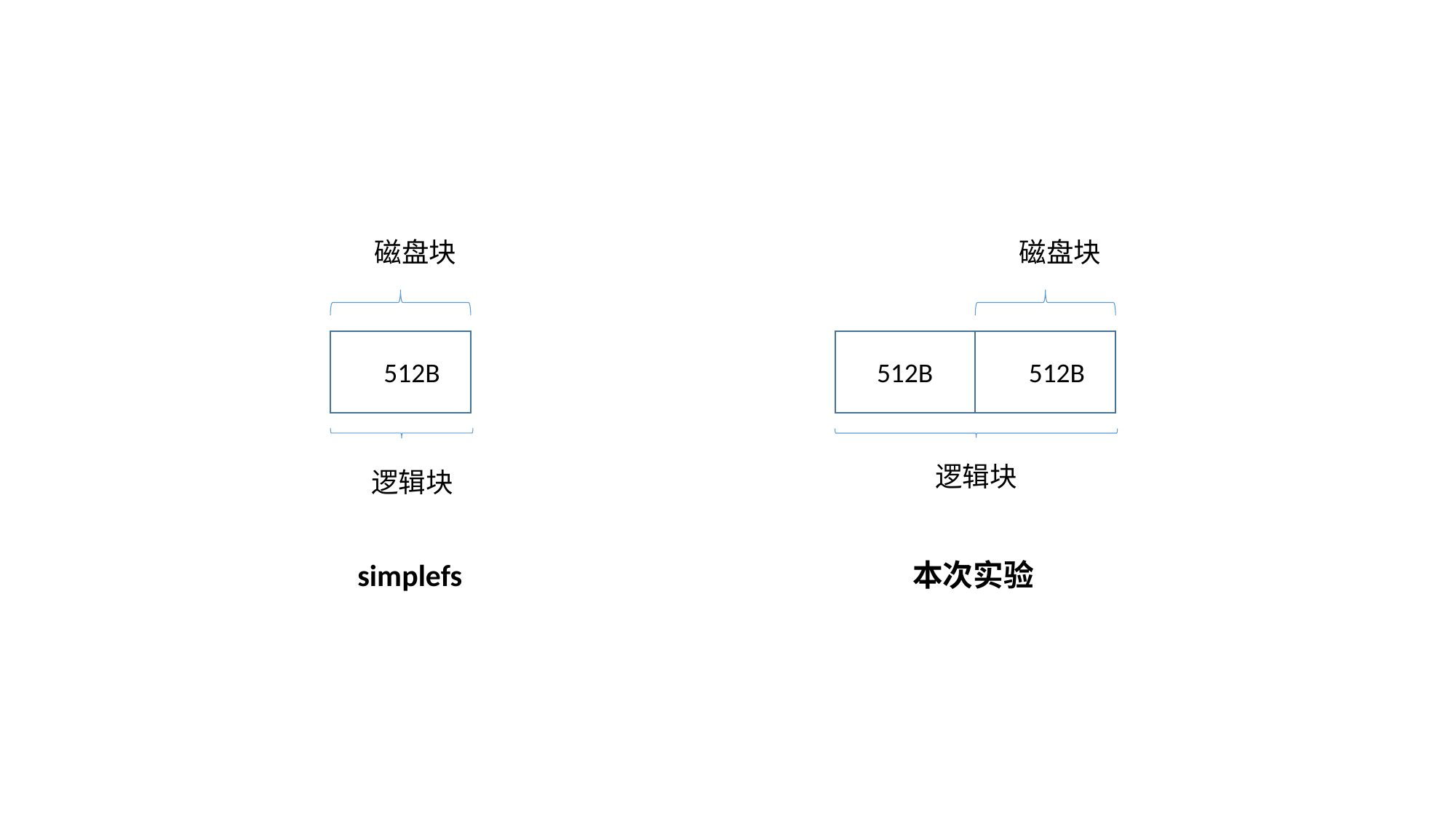

磁盘块
磁盘块

512B
512B
512B

逻辑块
逻辑块
simplefs
本次实验